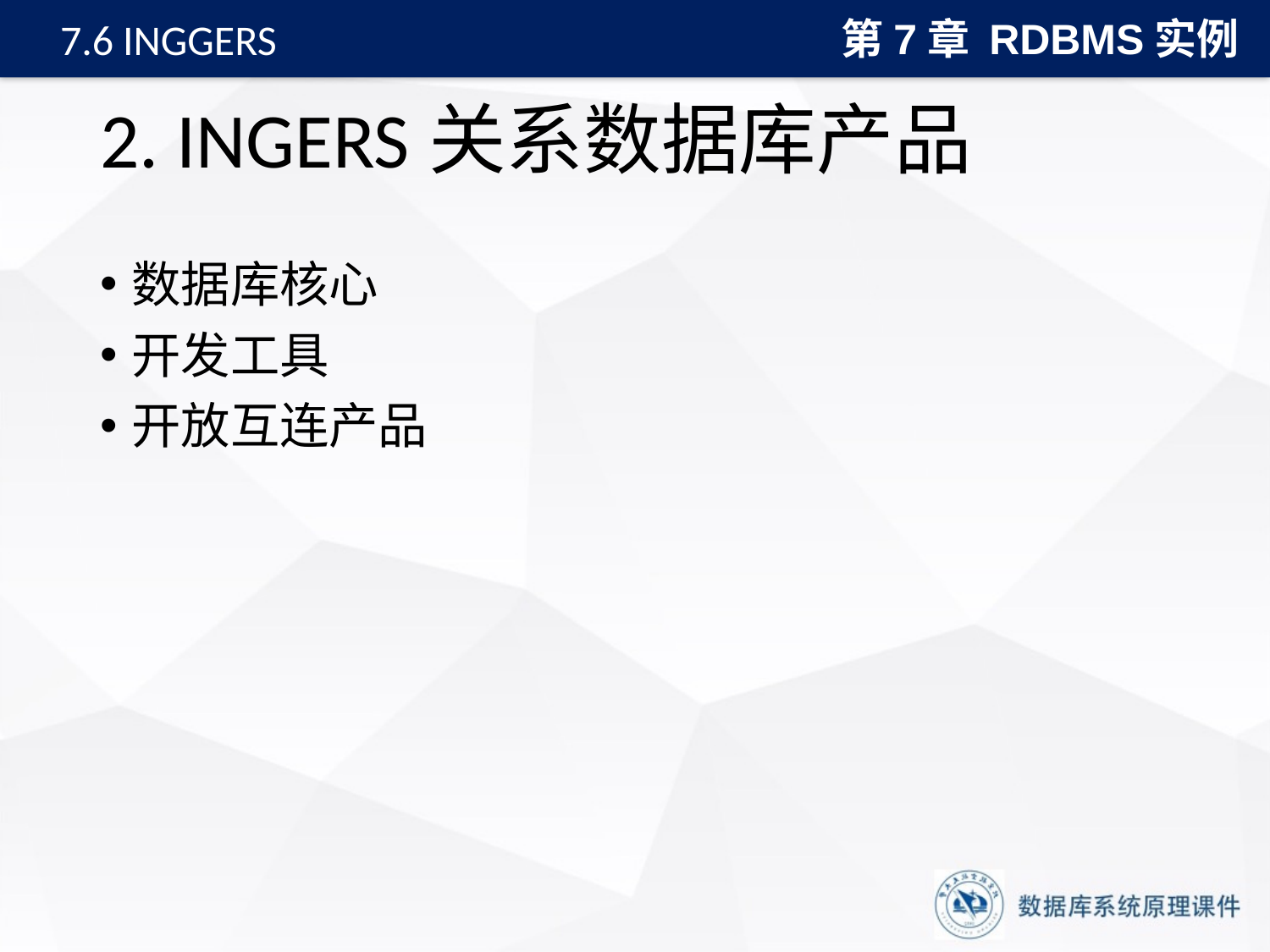

第7章 RDBMS实例
7.6 INGGERS
# 2. INGERS关系数据库产品
数据库核心
开发工具
开放互连产品